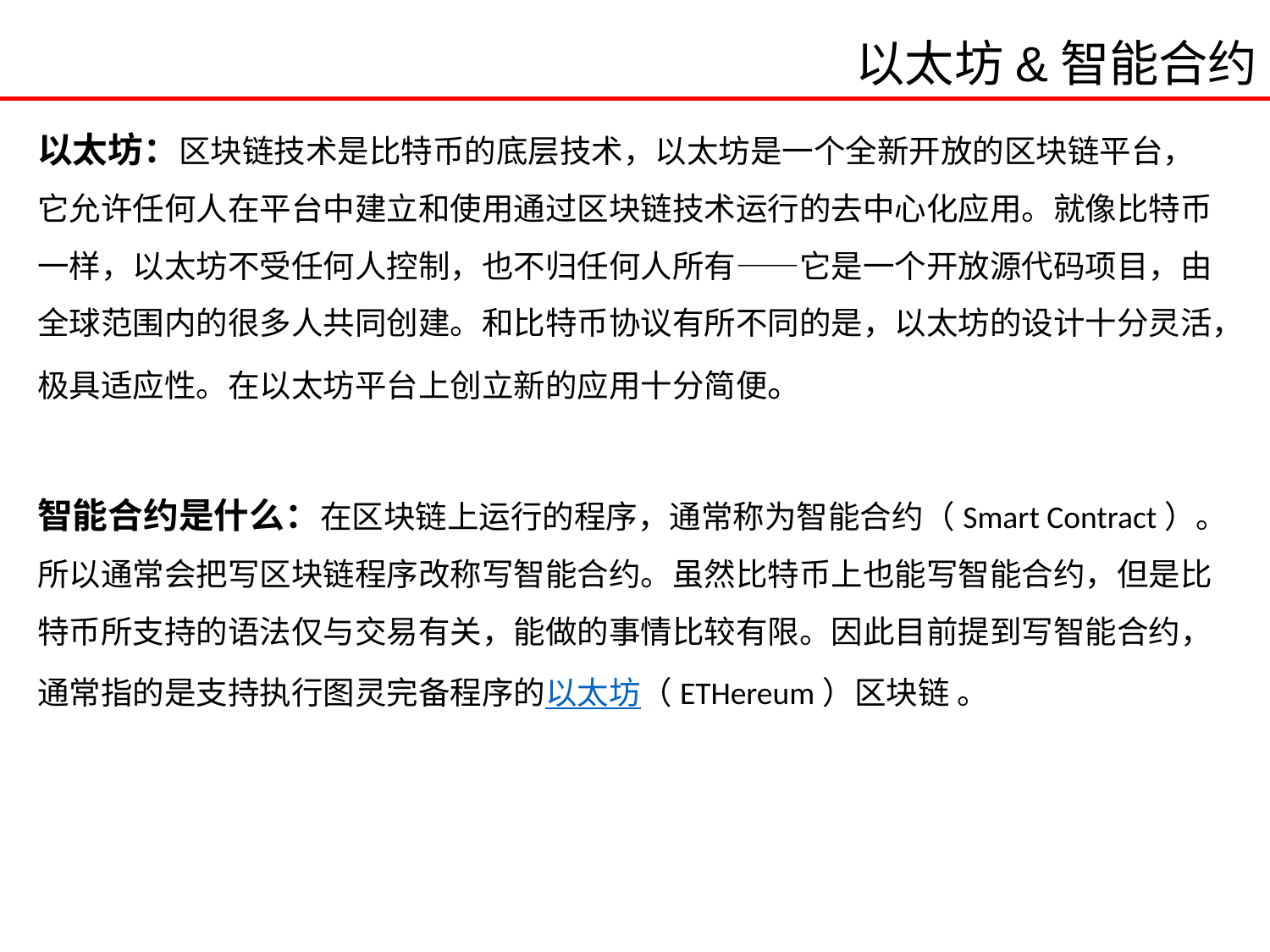

以太坊&智能合约
以太坊：区块链技术是比特币的底层技术，以太坊是一个全新开放的区块链平台，它允许任何人在平台中建立和使用通过区块链技术运行的去中心化应用。就像比特币一样，以太坊不受任何人控制，也不归任何人所有——它是一个开放源代码项目，由全球范围内的很多人共同创建。和比特币协议有所不同的是，以太坊的设计十分灵活，极具适应性。在以太坊平台上创立新的应用十分简便。
智能合约是什么：在区块链上运行的程序，通常称为智能合约（Smart Contract）。所以通常会把写区块链程序改称写智能合约。虽然比特币上也能写智能合约，但是比特币所支持的语法仅与交易有关，能做的事情比较有限。因此目前提到写智能合约，通常指的是支持执行图灵完备程序的以太坊（ETHereum）区块链 。